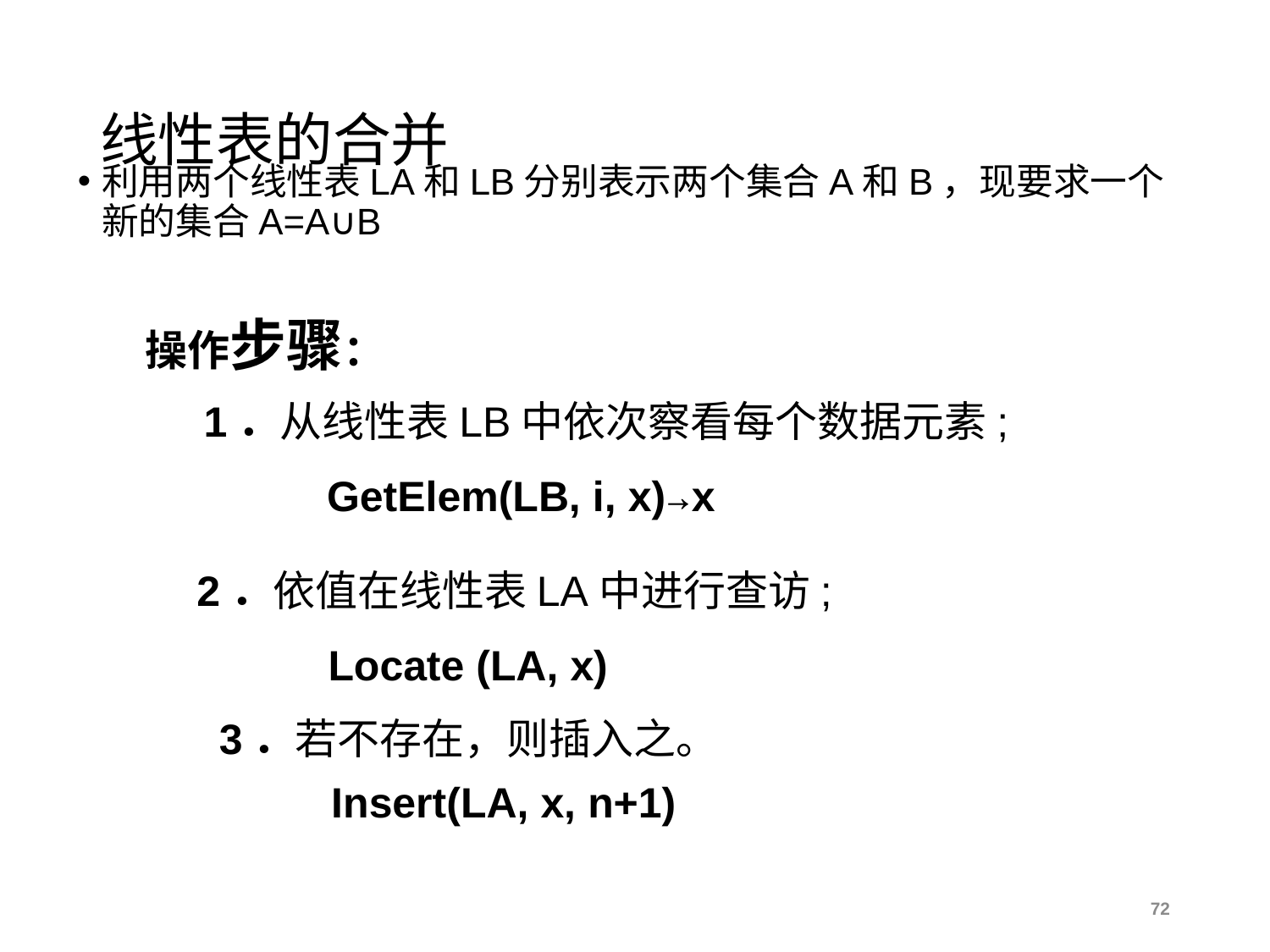

# 线性表的合并
利用两个线性表LA和LB分别表示两个集合A和B，现要求一个新的集合A=A∪B
操作步骤：
1．从线性表LB中依次察看每个数据元素;
GetElem(LB, i, x)→x
2．依值在线性表LA中进行查访;
 Locate (LA, x)
3．若不存在，则插入之。
 Insert(LA, x, n+1)
72